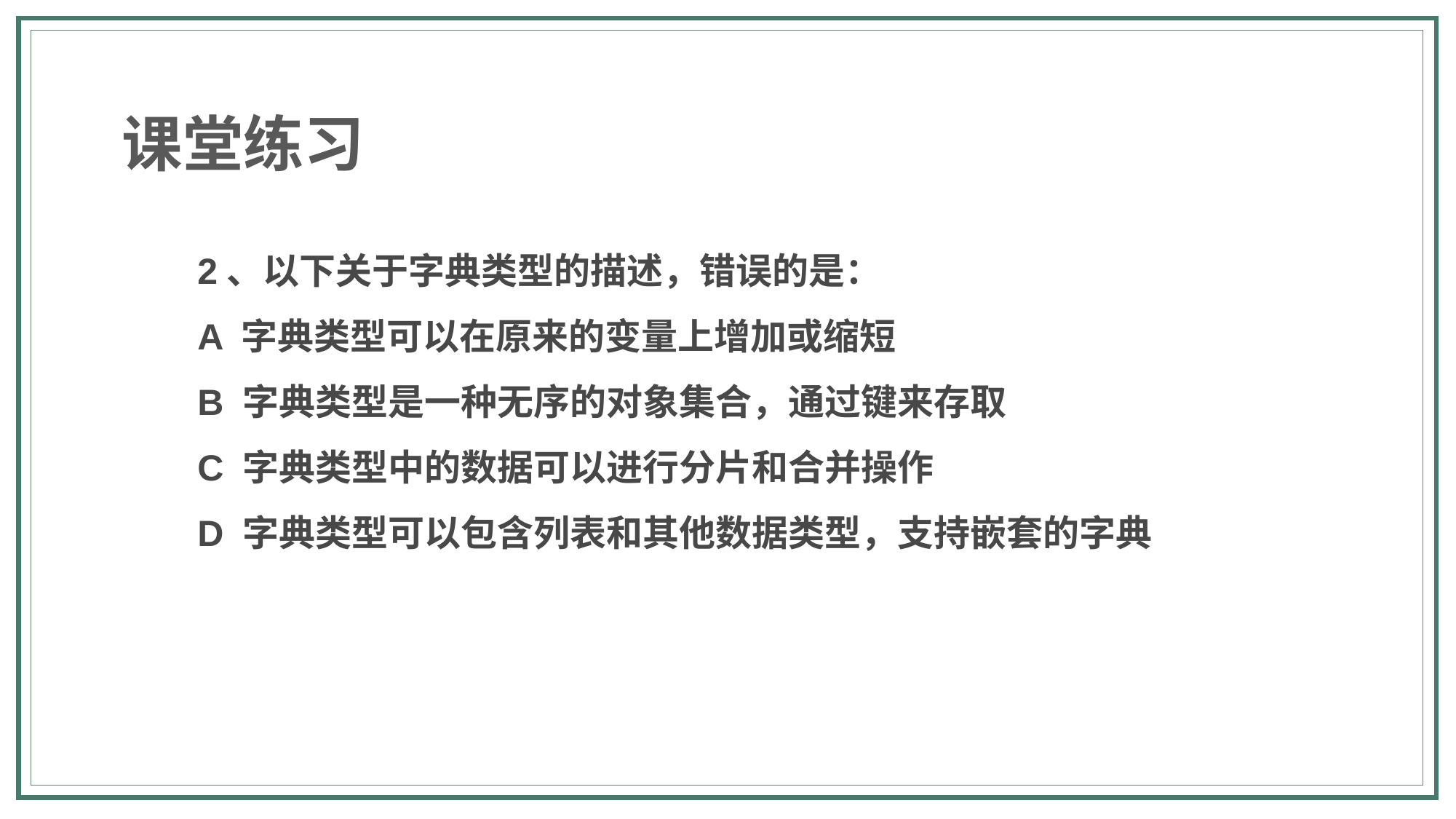

课堂练习
2、以下关于字典类型的描述，错误的是：‬‬‬‬‬‬‬‬‬‬‬‬‬‬‬‬‬‬‬‬‬‬‬‬‬‬‬‬‬‬‬‬‬‬‬‬‬‬‬‬‬‬‬‬‬‬‬‬‬‬‬‬‬‬‬‬‬‬‬‬‬‬‬‬‬‬‬‬‬‬‬‬‬‬‬‬‬‬‬‬‬‬‬‬‬‬‬‬‬‬‬‬‬‬‬‬‬‬‬‬‬‬‬‬‬‬‬‬‬‬‬‬‬‬‬‬‬‬‬‬‬‬‬‬‬‬‬‬‬‬‬‬‬‬‬‬‬‬‬‬‬‬‬‬
A 字典类型可以在原来的变量上增加或缩短
B 字典类型是一种无序的对象集合，通过键来存取
C 字典类型中的数据可以进行分片和合并操作
D 字典类型可以包含列表和其他数据类型，支持嵌套的字典